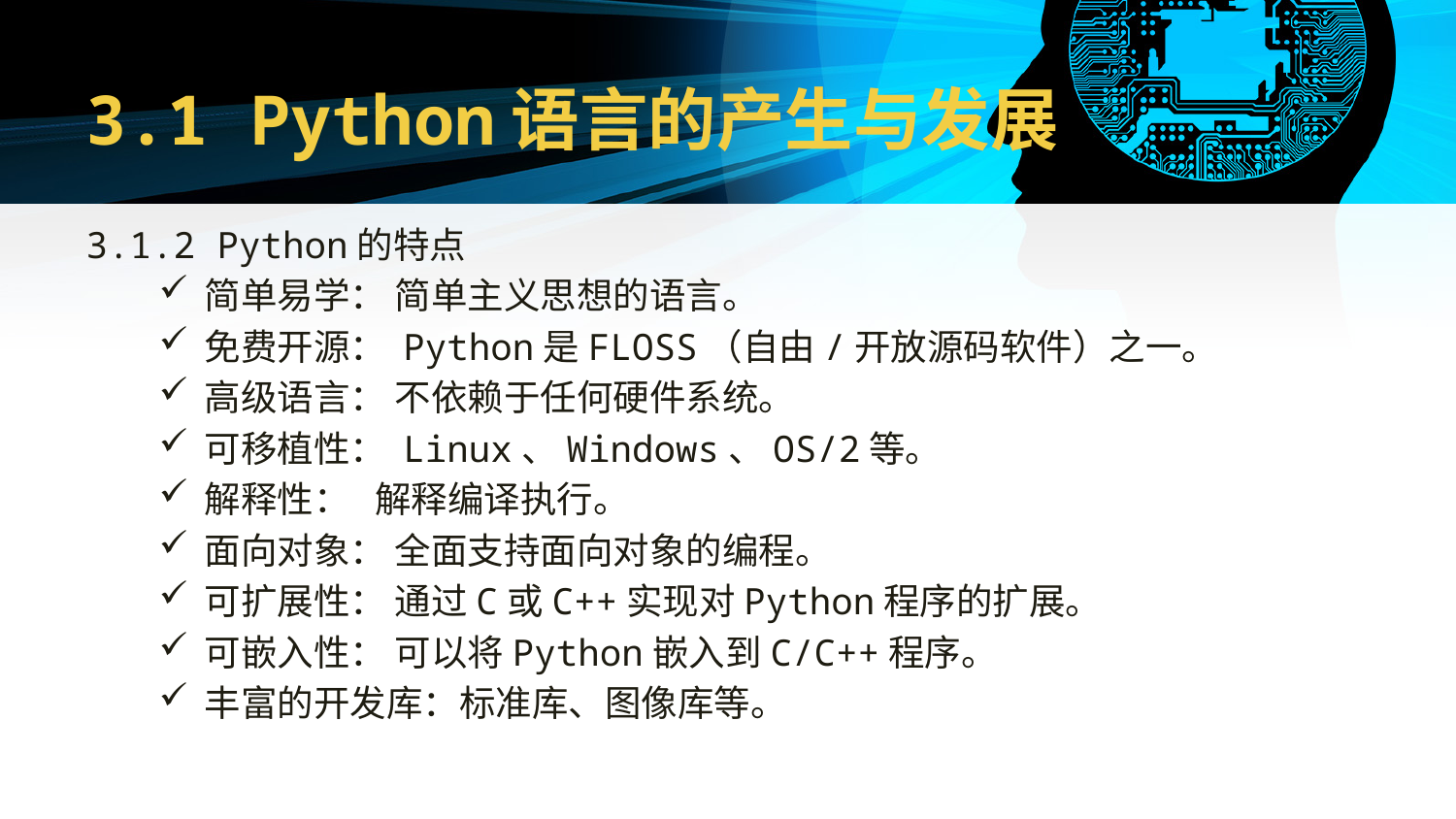

# 3.1 Python语言的产生与发展
3.1.2 Python的特点
简单易学： 简单主义思想的语言。
免费开源： Python是FLOSS（自由/开放源码软件）之一。
高级语言： 不依赖于任何硬件系统。
可移植性： Linux、Windows、OS/2等。
解释性：   解释编译执行。
面向对象： 全面支持面向对象的编程。
可扩展性： 通过C或C++实现对Python程序的扩展。
可嵌入性： 可以将Python嵌入到C/C++程序。
丰富的开发库：标准库、图像库等。